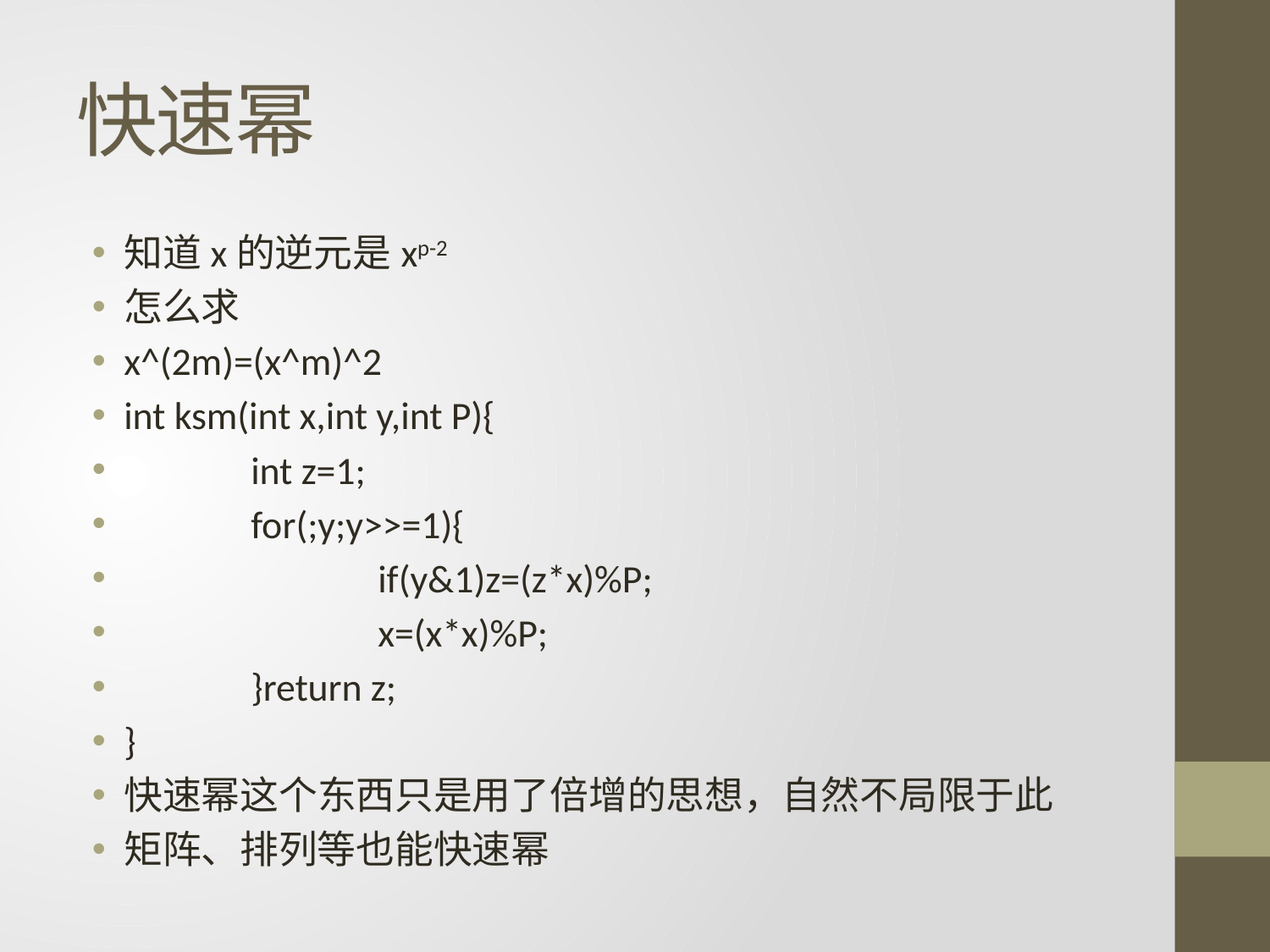

# 快速幂
知道x的逆元是xp-2
怎么求
x^(2m)=(x^m)^2
int ksm(int x,int y,int P){
	int z=1;
	for(;y;y>>=1){
		if(y&1)z=(z*x)%P;
		x=(x*x)%P;
	}return z;
}
快速幂这个东西只是用了倍增的思想，自然不局限于此
矩阵、排列等也能快速幂